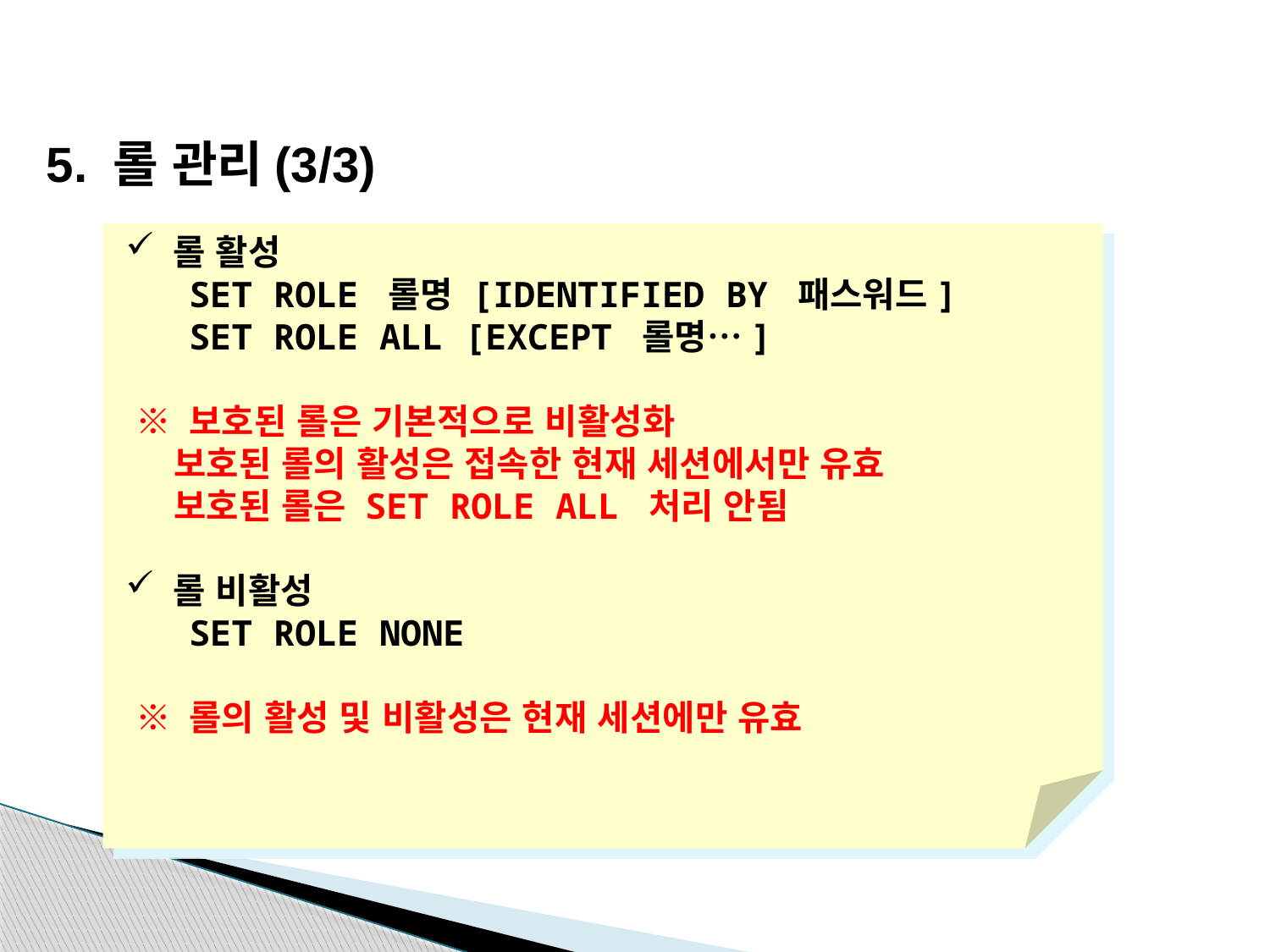

5. 롤 관리(3/3)
롤 활성
   SET ROLE 롤명 [IDENTIFIED BY 패스워드]
   SET ROLE ALL [EXCEPT 롤명…]

 ※ 보호된 롤은 기본적으로 비활성화
    보호된 롤의 활성은 접속한 현재 세션에서만 유효
    보호된 롤은 SET ROLE ALL 처리 안됨

롤 비활성
   SET ROLE NONE

 ※ 롤의 활성 및 비활성은 현재 세션에만 유효